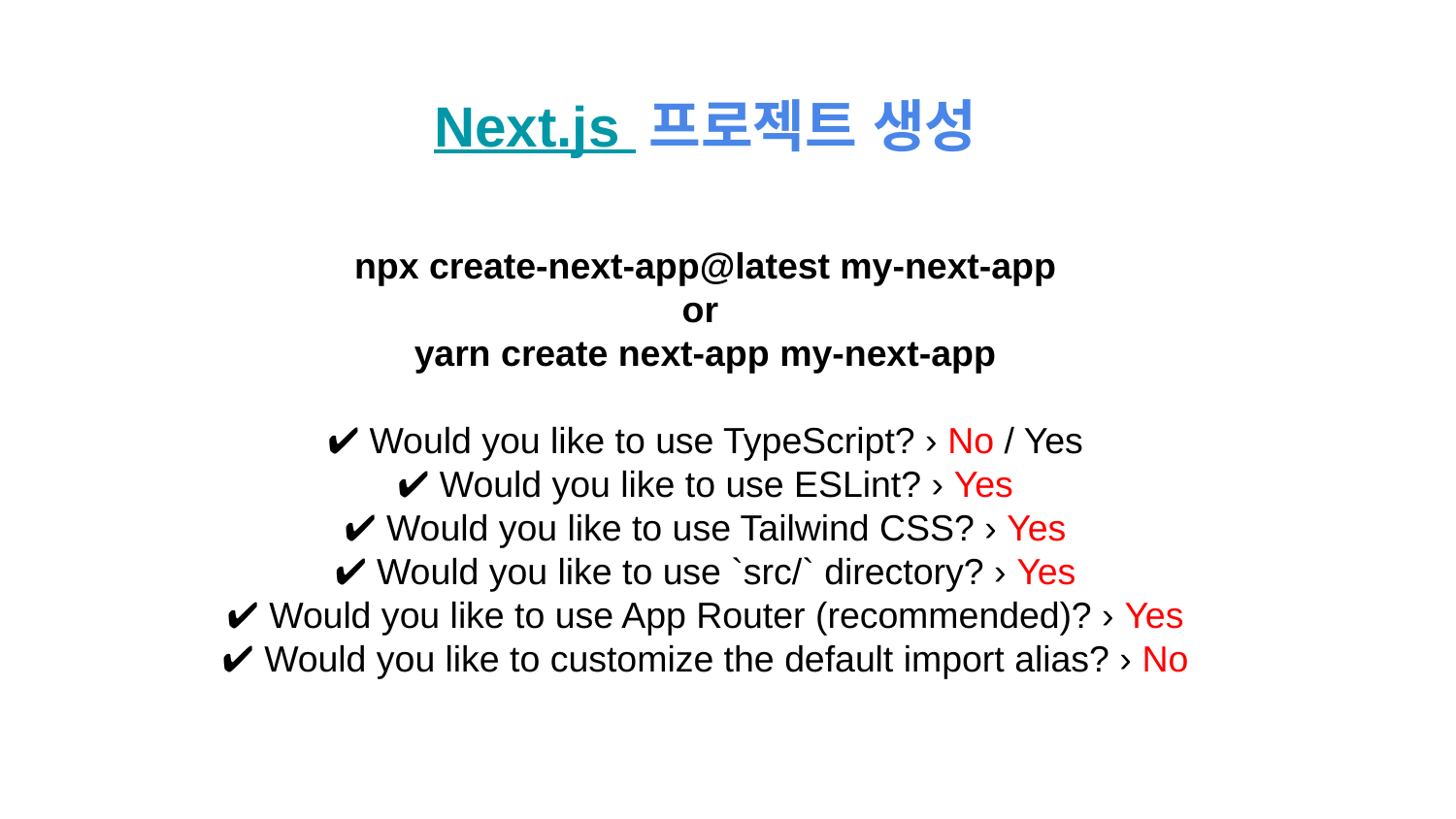

Next.js 프로젝트 생성

npx create-next-app@latest my-next-app
or
yarn create next-app my-next-app

✔ Would you like to use TypeScript? › No / Yes
✔ Would you like to use ESLint? › Yes
✔ Would you like to use Tailwind CSS? › Yes
✔ Would you like to use `src/` directory? › Yes
✔ Would you like to use App Router (recommended)? › Yes
✔ Would you like to customize the default import alias? › No